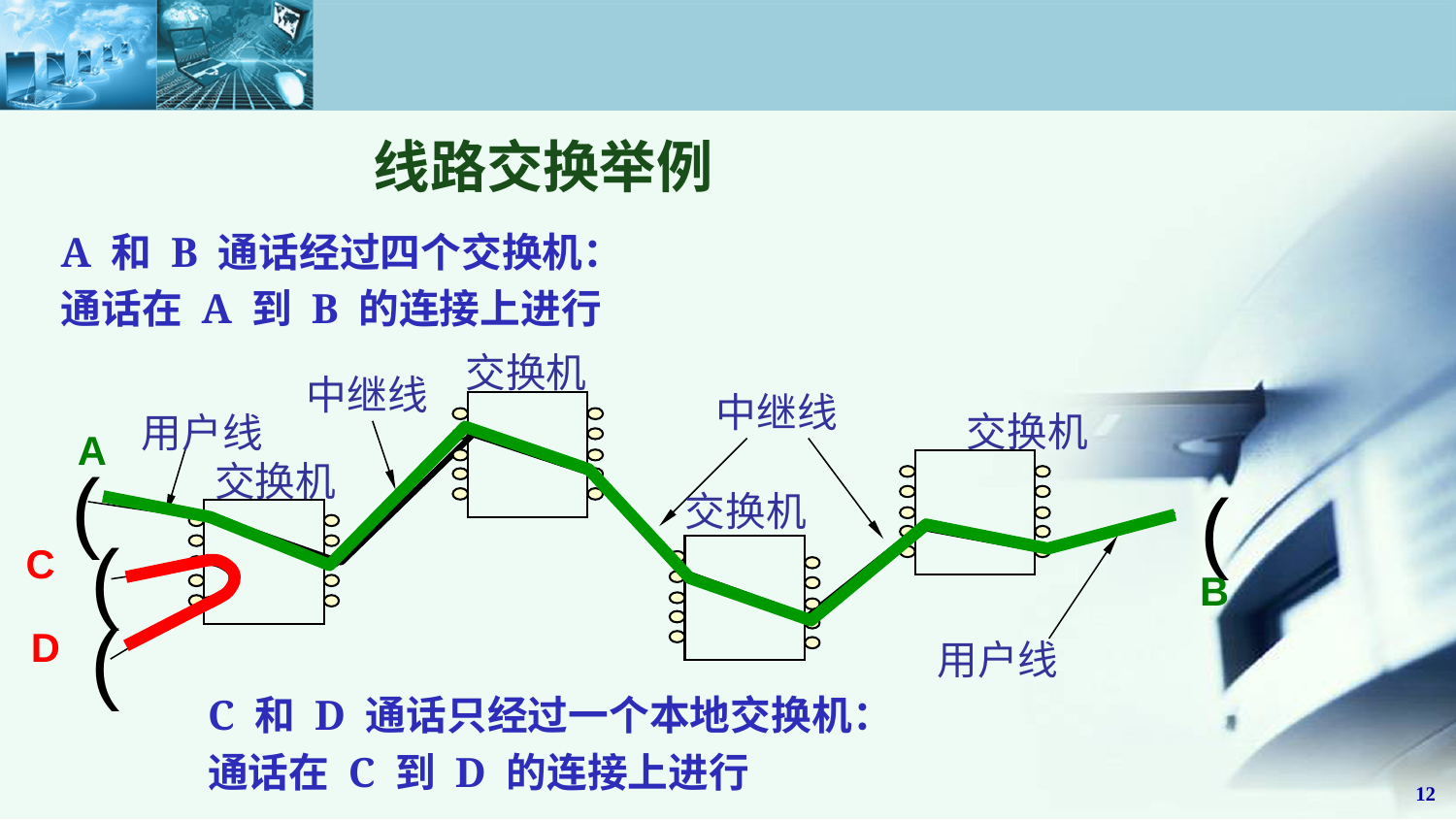

线路交换举例
A 和 B 通话经过四个交换机：
通话在 A 到 B 的连接上进行
交换机
中继线
中继线

交换机
用户线
A

(

交换机

(
交换机

(
C

B

(

D
用户线
C 和 D 通话只经过一个本地交换机：
通话在 C 到 D 的连接上进行
12